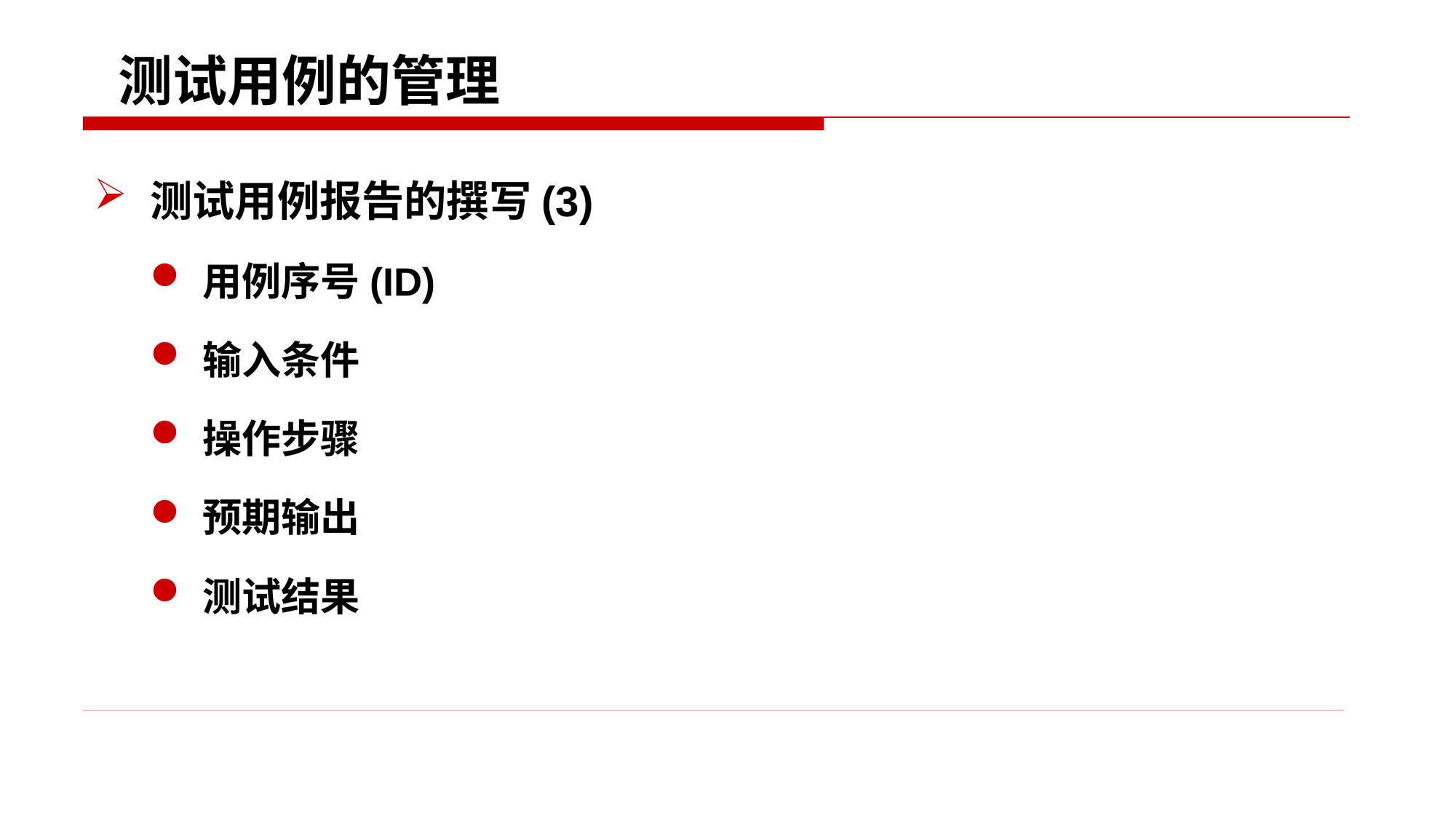

# 测试用例的管理
测试用例报告的撰写(3)
用例序号(ID)
输入条件
操作步骤
预期输出
测试结果